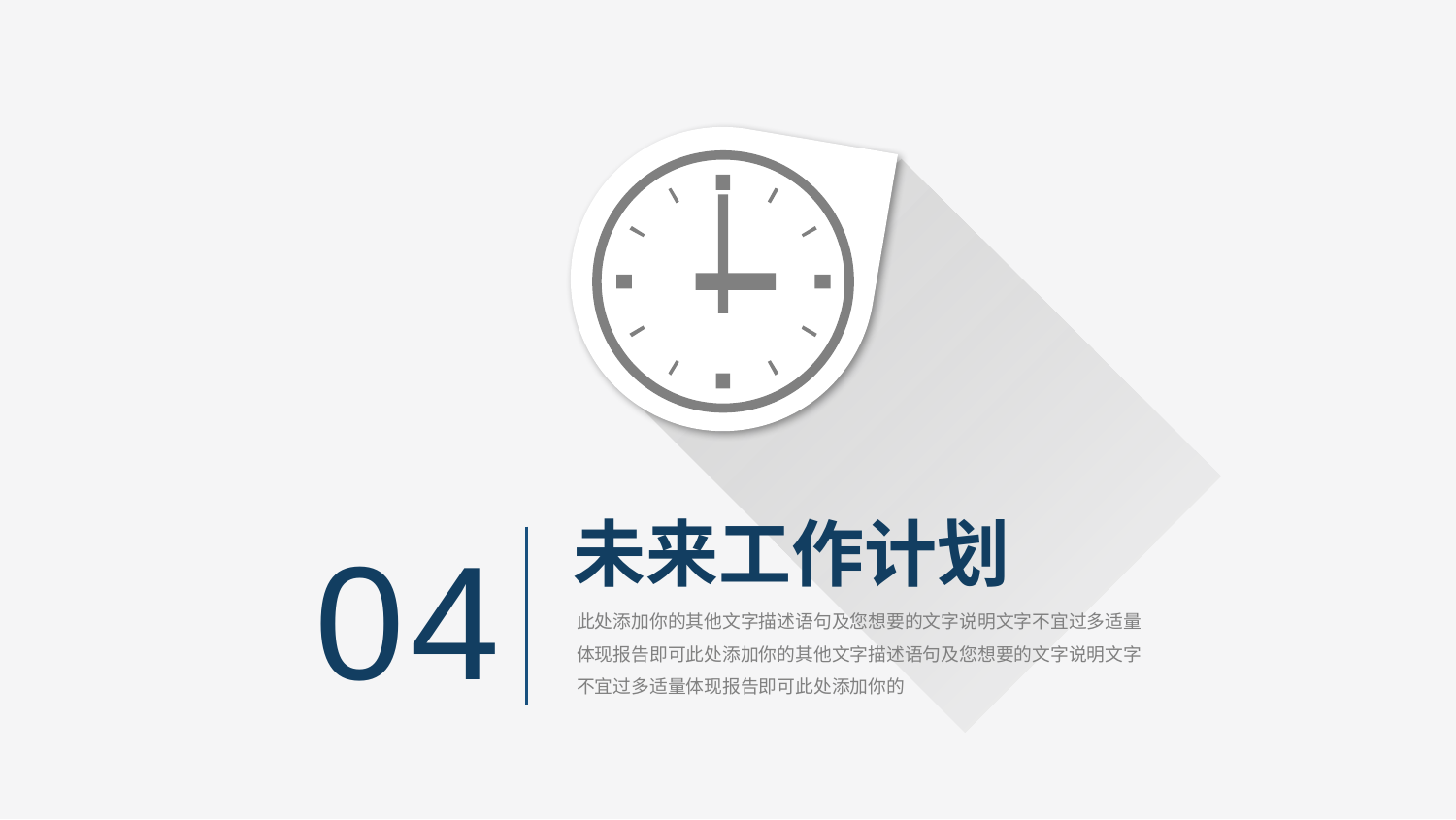

未来工作计划
04
此处添加你的其他文字描述语句及您想要的文字说明文字不宜过多适量体现报告即可此处添加你的其他文字描述语句及您想要的文字说明文字不宜过多适量体现报告即可此处添加你的